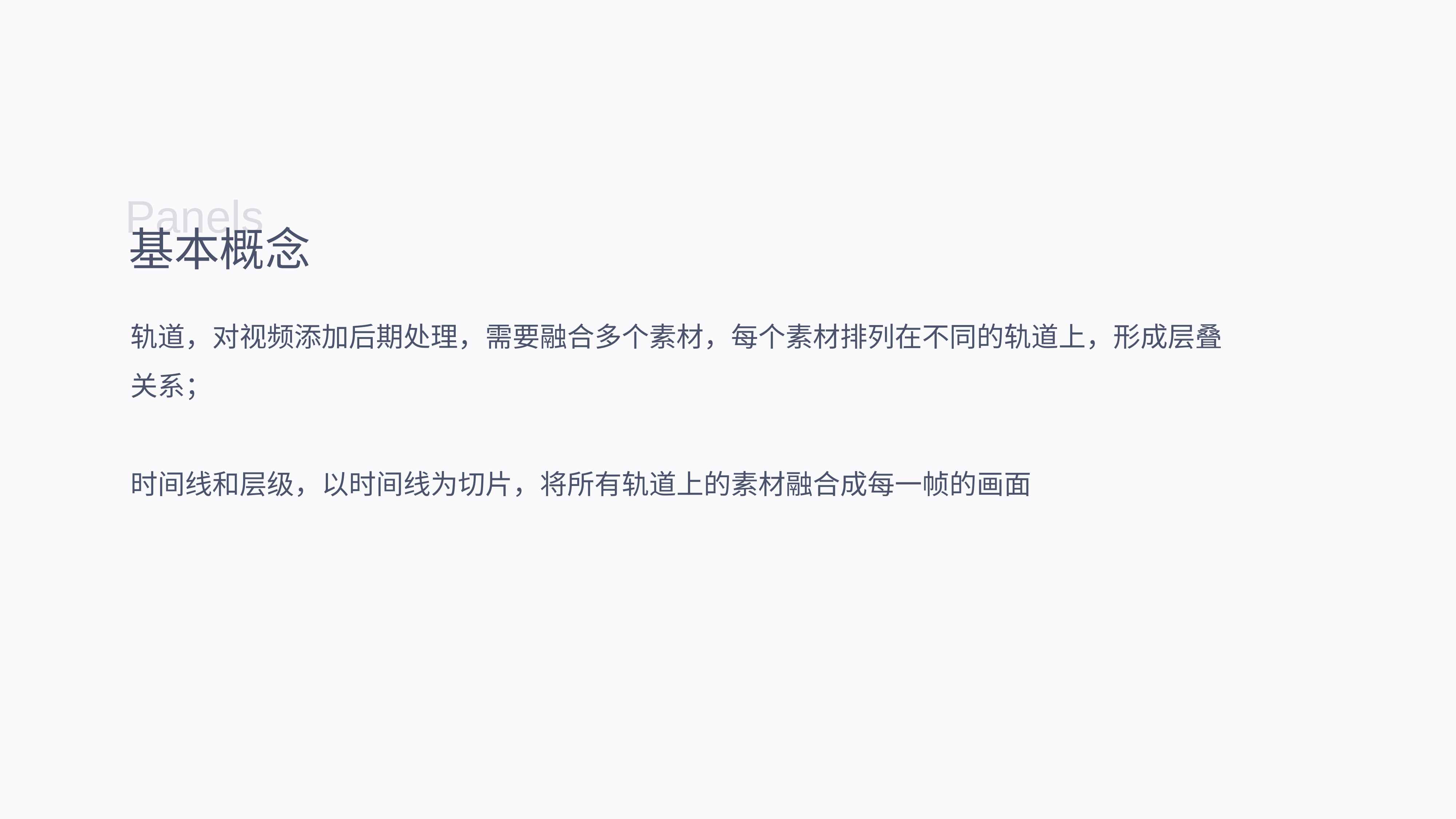

Panels
基本概念
轨道，对视频添加后期处理，需要融合多个素材，每个素材排列在不同的轨道上，形成层叠关系；

时间线和层级，以时间线为切片，将所有轨道上的素材融合成每一帧的画面